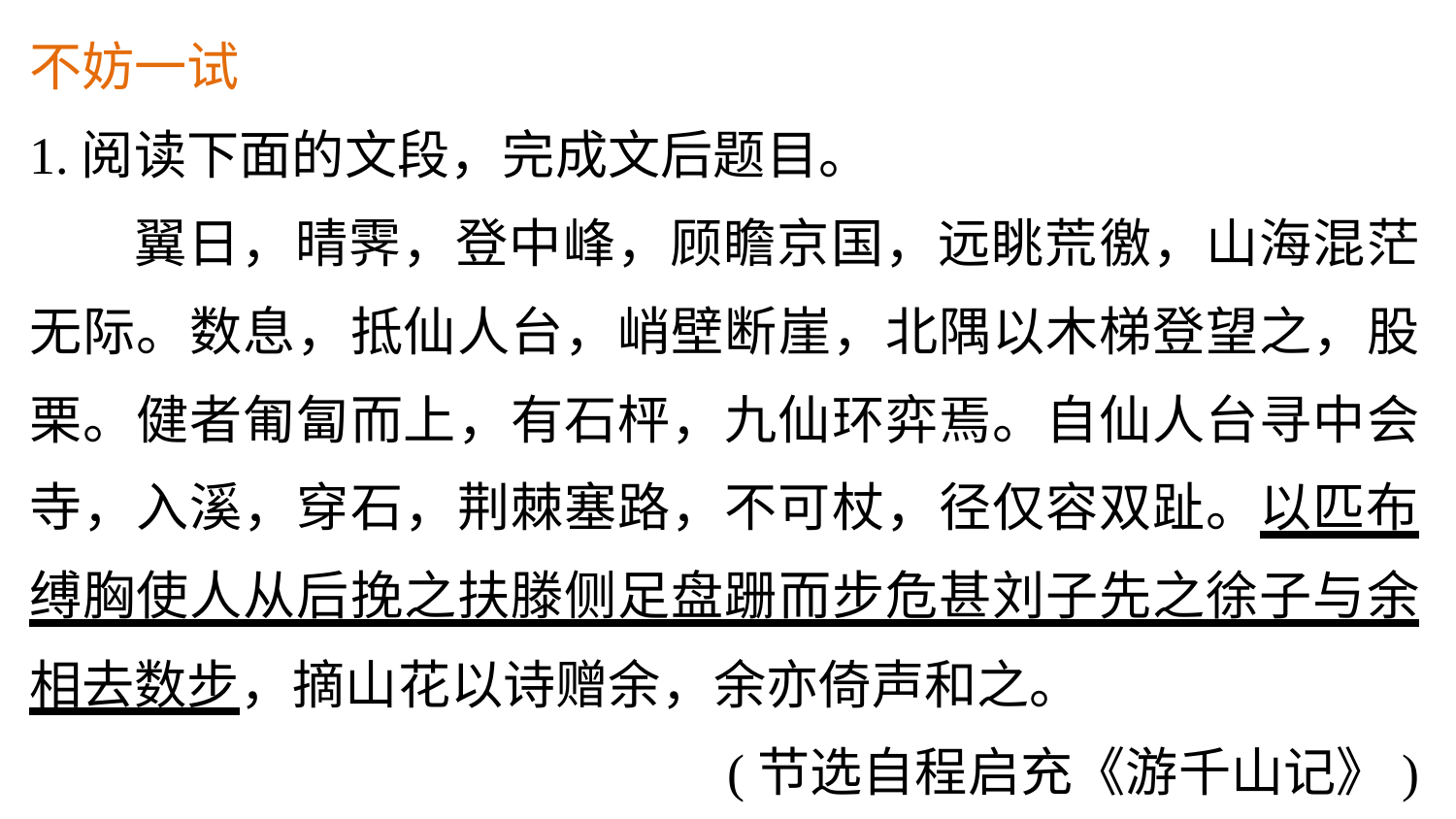

不妨一试
1.阅读下面的文段，完成文后题目。
翼日，晴霁，登中峰，顾瞻京国，远眺荒徼，山海混茫无际。数息，抵仙人台，峭壁断崖，北隅以木梯登望之，股栗。健者匍匐而上，有石枰，九仙环弈焉。自仙人台寻中会寺，入溪，穿石，荆棘塞路，不可杖，径仅容双趾。以匹布缚胸使人从后挽之扶滕侧足盘跚而步危甚刘子先之徐子与余相去数步，摘山花以诗赠余，余亦倚声和之。
(节选自程启充《游千山记》)